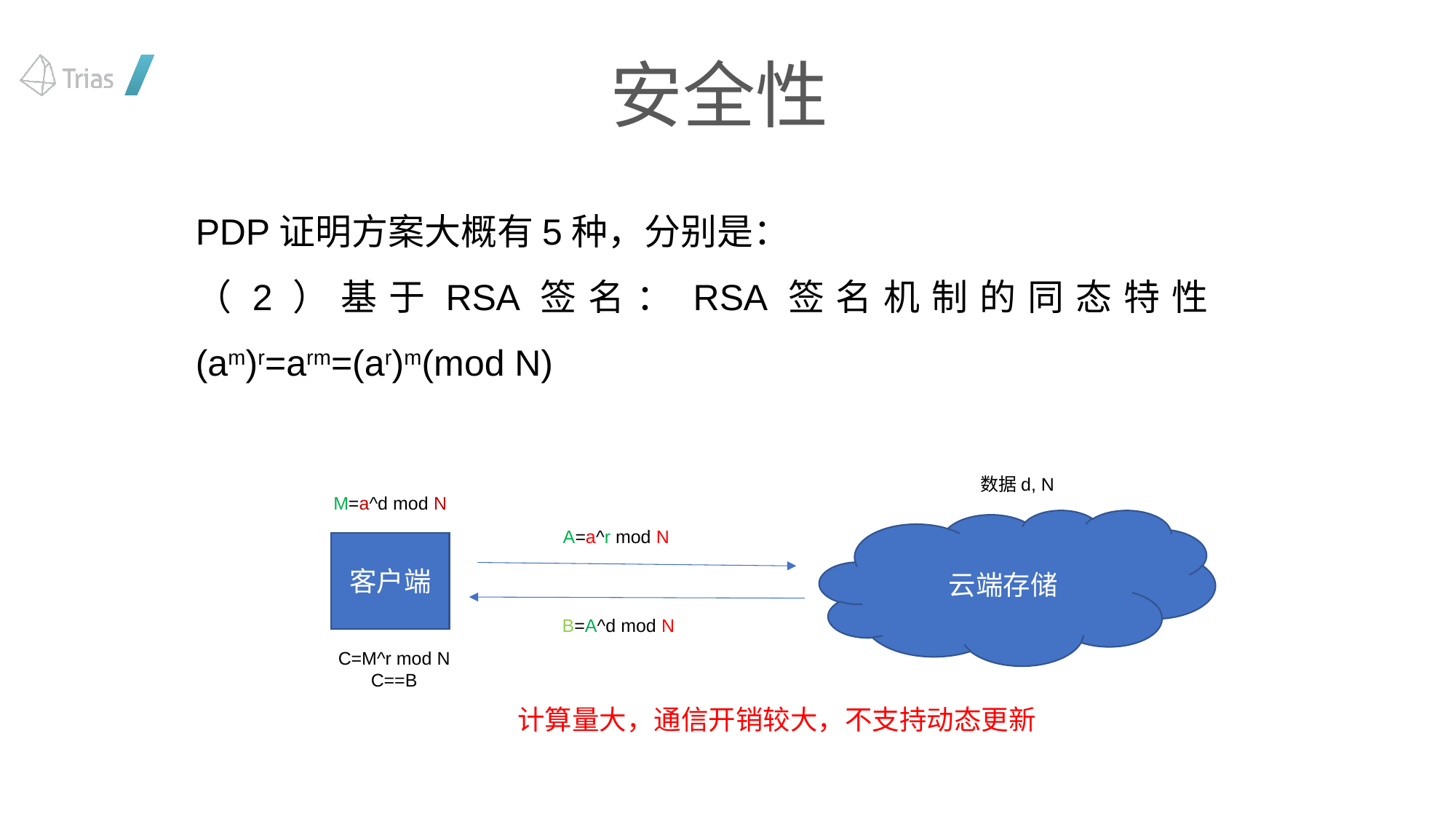

安全性
PDP证明方案大概有5种，分别是：
（2）基于RSA签名：RSA签名机制的同态特性(am)r=arm=(ar)m(mod N)

数据d, N
M=a^d mod N
云端存储
A=a^r mod N
客户端
B=A^d mod N
C=M^r mod N
C==B
计算量大，通信开销较大，不支持动态更新